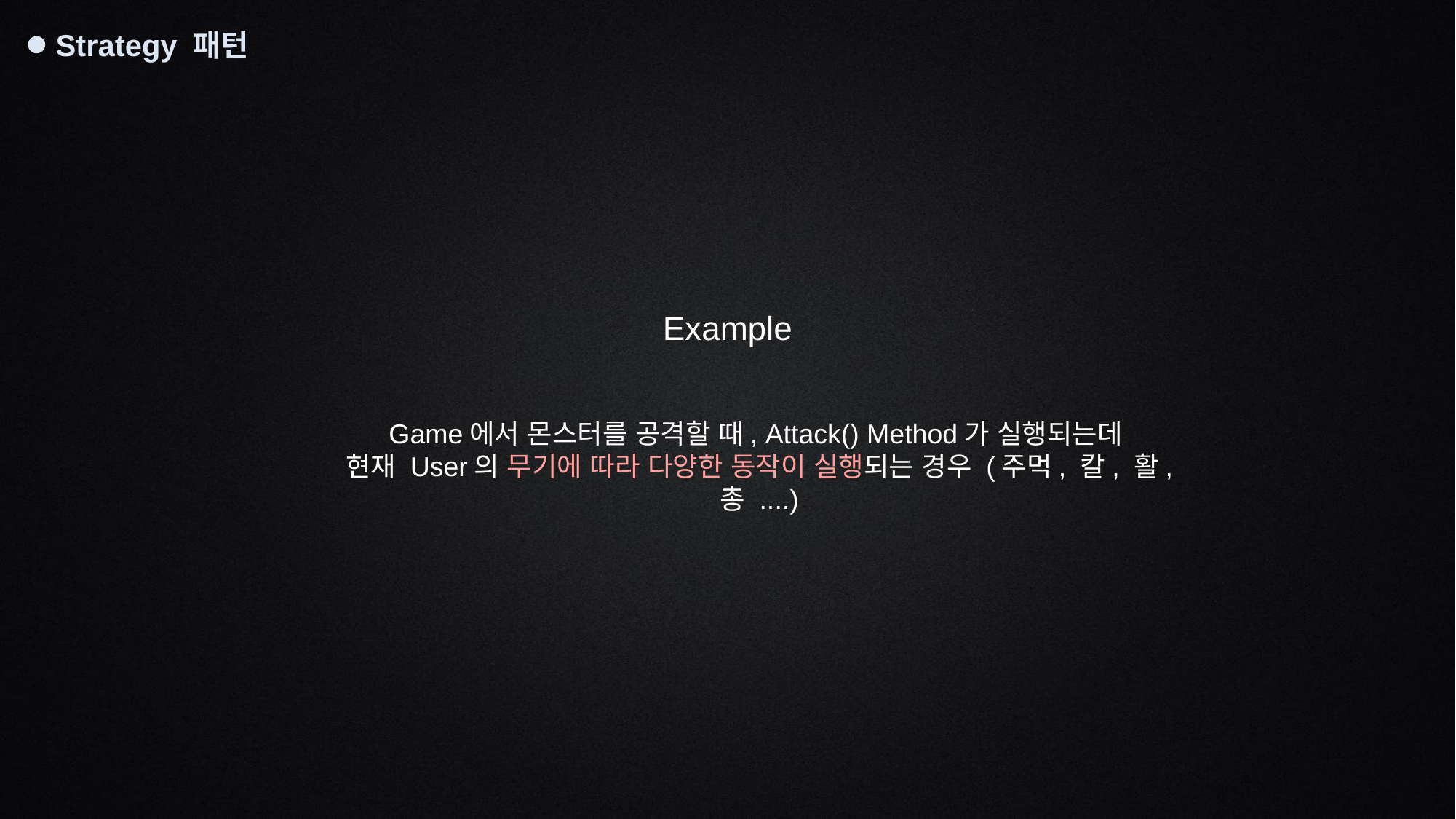

Strategy 패턴

Example
Game에서 몬스터를 공격할 때, Attack() Method가 실행되는데
현재 User의 무기에 따라 다양한 동작이 실행되는 경우 (주먹, 칼, 활, 총 ....)